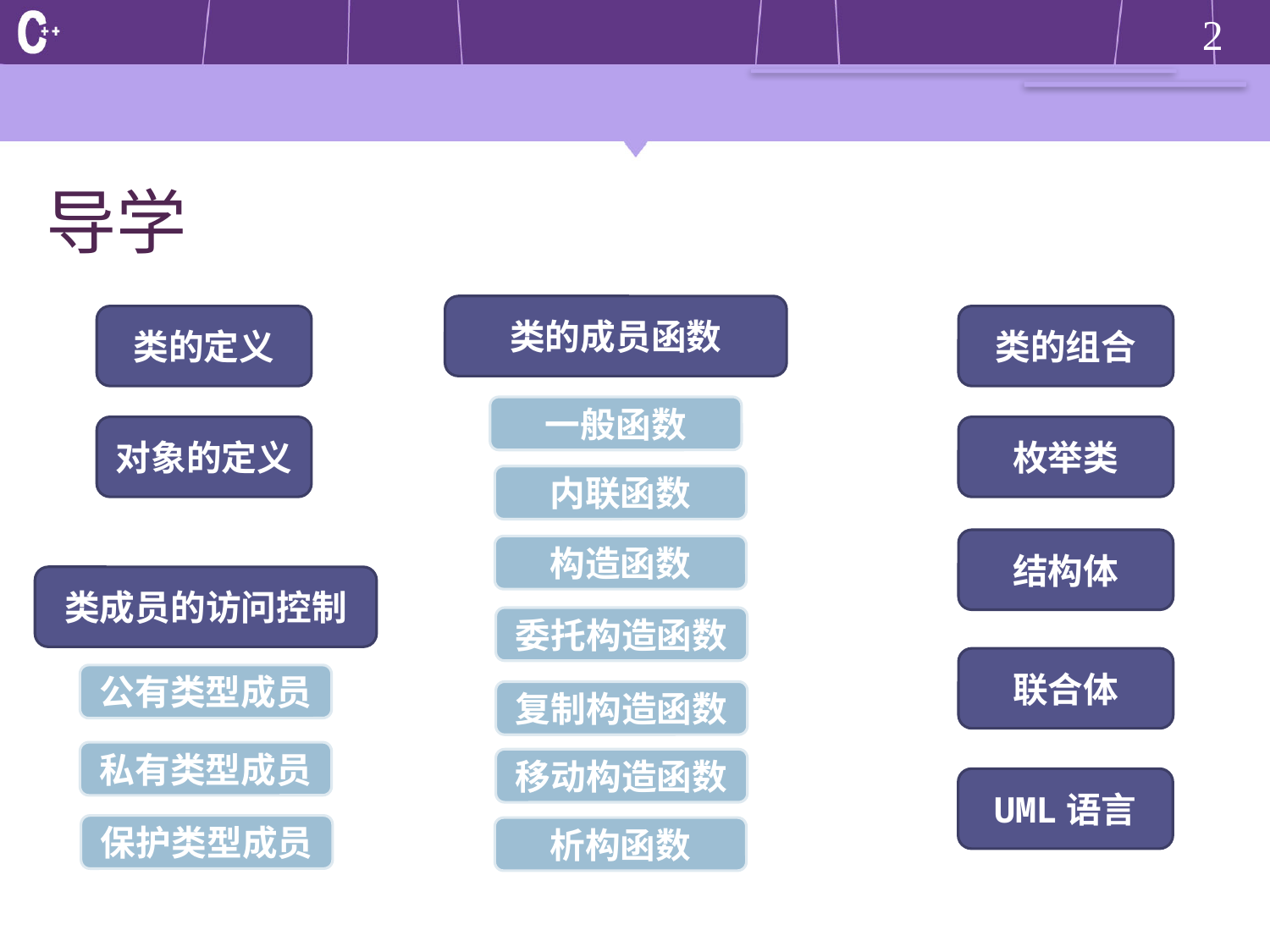

# 导学
类的成员函数
类的定义
类的组合
一般函数
对象的定义
枚举类
内联函数
结构体
构造函数
类成员的访问控制
委托构造函数
联合体
公有类型成员
复制构造函数
私有类型成员
移动构造函数
UML语言
保护类型成员
析构函数